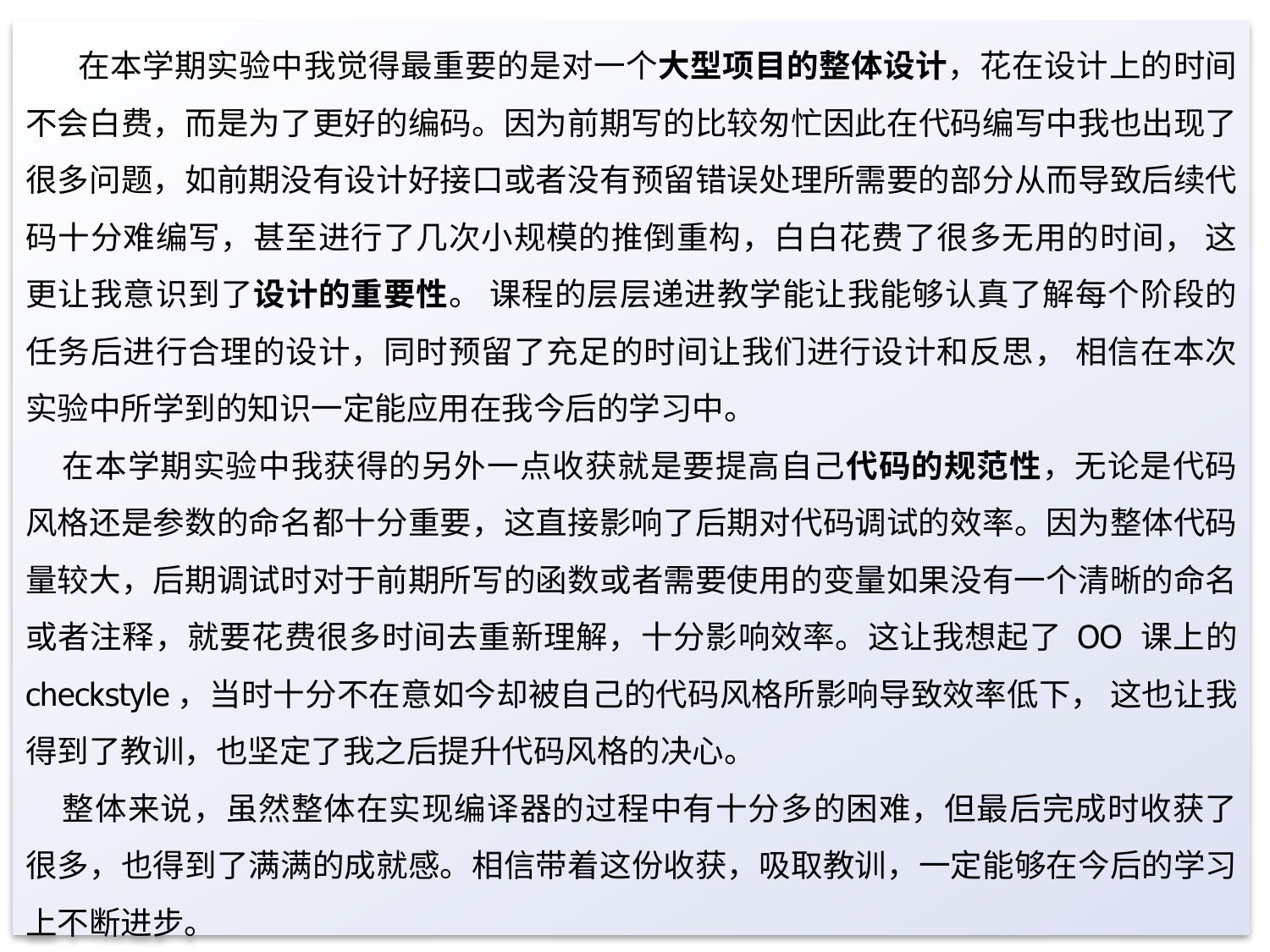

在本学期实验中我觉得最重要的是对一个大型项目的整体设计，花在设计上的时间不会白费，而是为了更好的编码。因为前期写的比较匆忙因此在代码编写中我也出现了很多问题，如前期没有设计好接口或者没有预留错误处理所需要的部分从而导致后续代码十分难编写，甚至进行了几次小规模的推倒重构，白白花费了很多无用的时间， 这更让我意识到了设计的重要性。 课程的层层递进教学能让我能够认真了解每个阶段的任务后进行合理的设计，同时预留了充足的时间让我们进行设计和反思， 相信在本次实验中所学到的知识一定能应用在我今后的学习中。
在本学期实验中我获得的另外一点收获就是要提高自己代码的规范性，无论是代码风格还是参数的命名都十分重要，这直接影响了后期对代码调试的效率。因为整体代码量较大，后期调试时对于前期所写的函数或者需要使用的变量如果没有一个清晰的命名或者注释，就要花费很多时间去重新理解，十分影响效率。这让我想起了 OO 课上的 checkstyle，当时十分不在意如今却被自己的代码风格所影响导致效率低下， 这也让我得到了教训，也坚定了我之后提升代码风格的决心。
整体来说，虽然整体在实现编译器的过程中有十分多的困难，但最后完成时收获了很多，也得到了满满的成就感。相信带着这份收获，吸取教训，一定能够在今后的学习上不断进步。